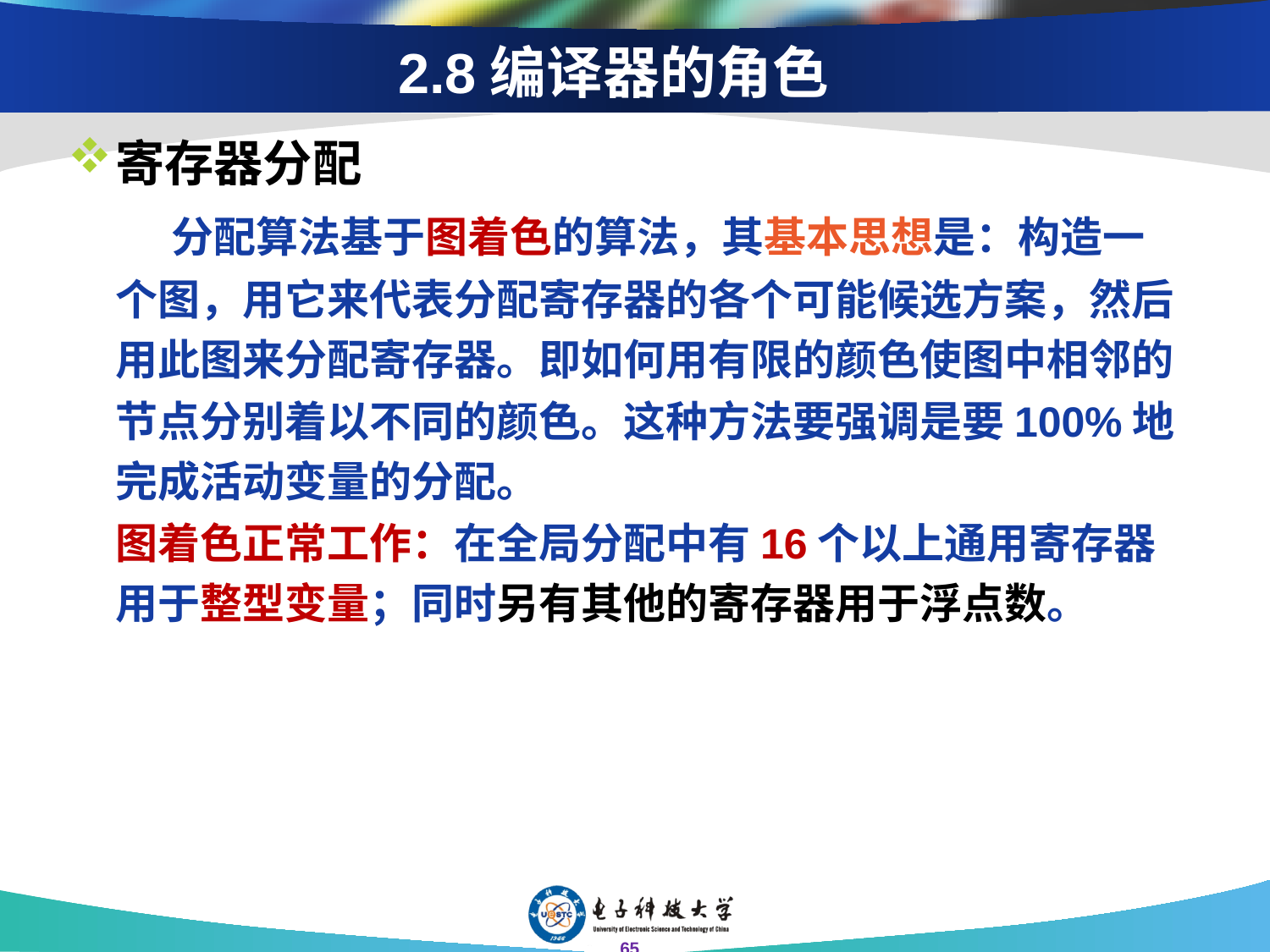

# 2.8编译器的角色
寄存器分配
     分配算法基于图着色的算法，其基本思想是：构造一个图，用它来代表分配寄存器的各个可能候选方案，然后用此图来分配寄存器。即如何用有限的颜色使图中相邻的节点分别着以不同的颜色。这种方法要强调是要100%地完成活动变量的分配。
图着色正常工作：在全局分配中有16个以上通用寄存器用于整型变量；同时另有其他的寄存器用于浮点数。
65